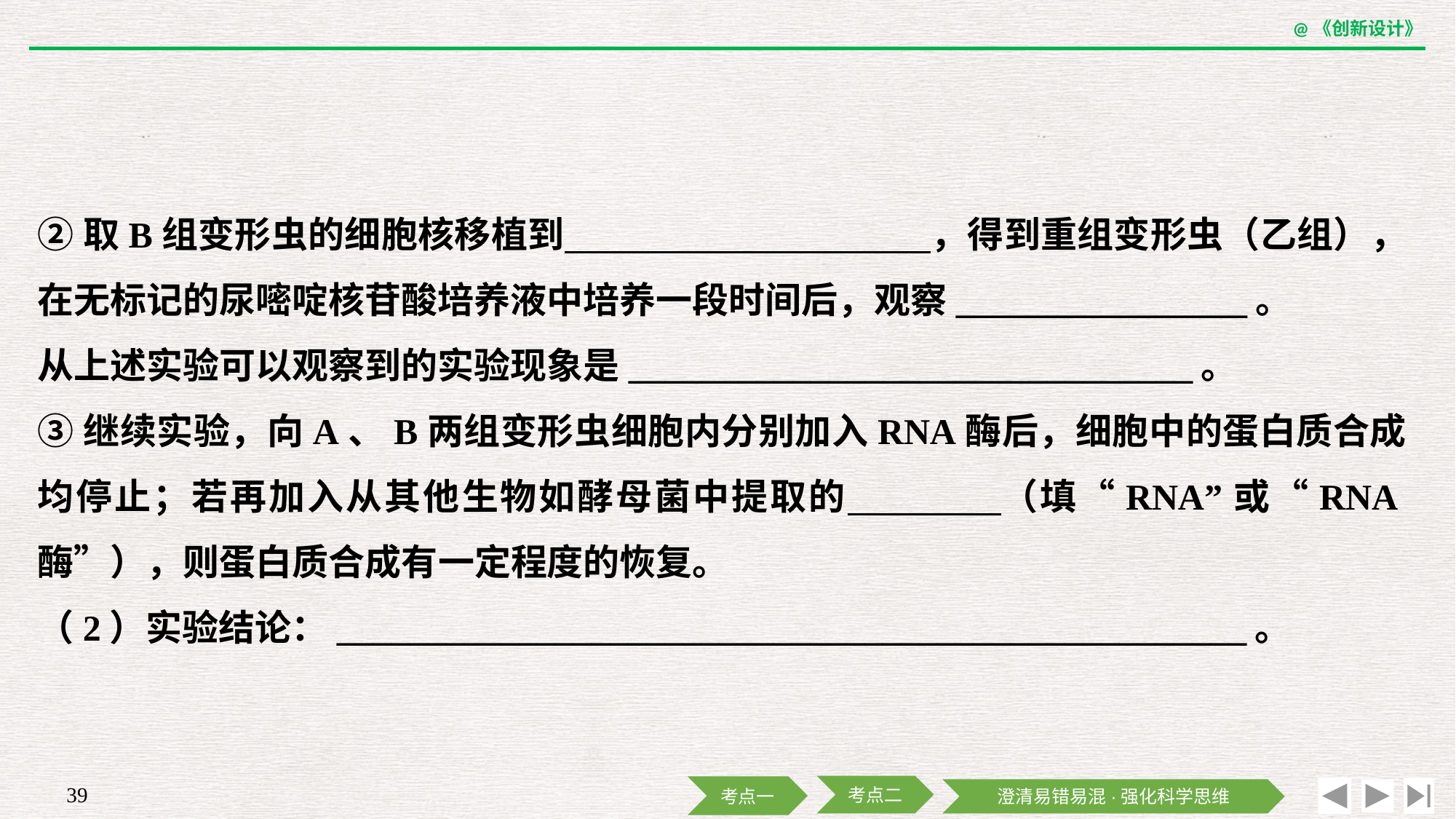

②取B组变形虫的细胞核移植到　　　　　　　　　　，得到重组变形虫（乙组），在无标记的尿嘧啶核苷酸培养液中培养一段时间后，观察________________。
从上述实验可以观察到的实验现象是_______________________________。
③继续实验，向A、B两组变形虫细胞内分别加入RNA酶后，细胞中的蛋白质合成均停止；若再加入从其他生物如酵母菌中提取的　　　　（填“RNA”或“RNA酶”），则蛋白质合成有一定程度的恢复。
（2）实验结论：__________________________________________________。